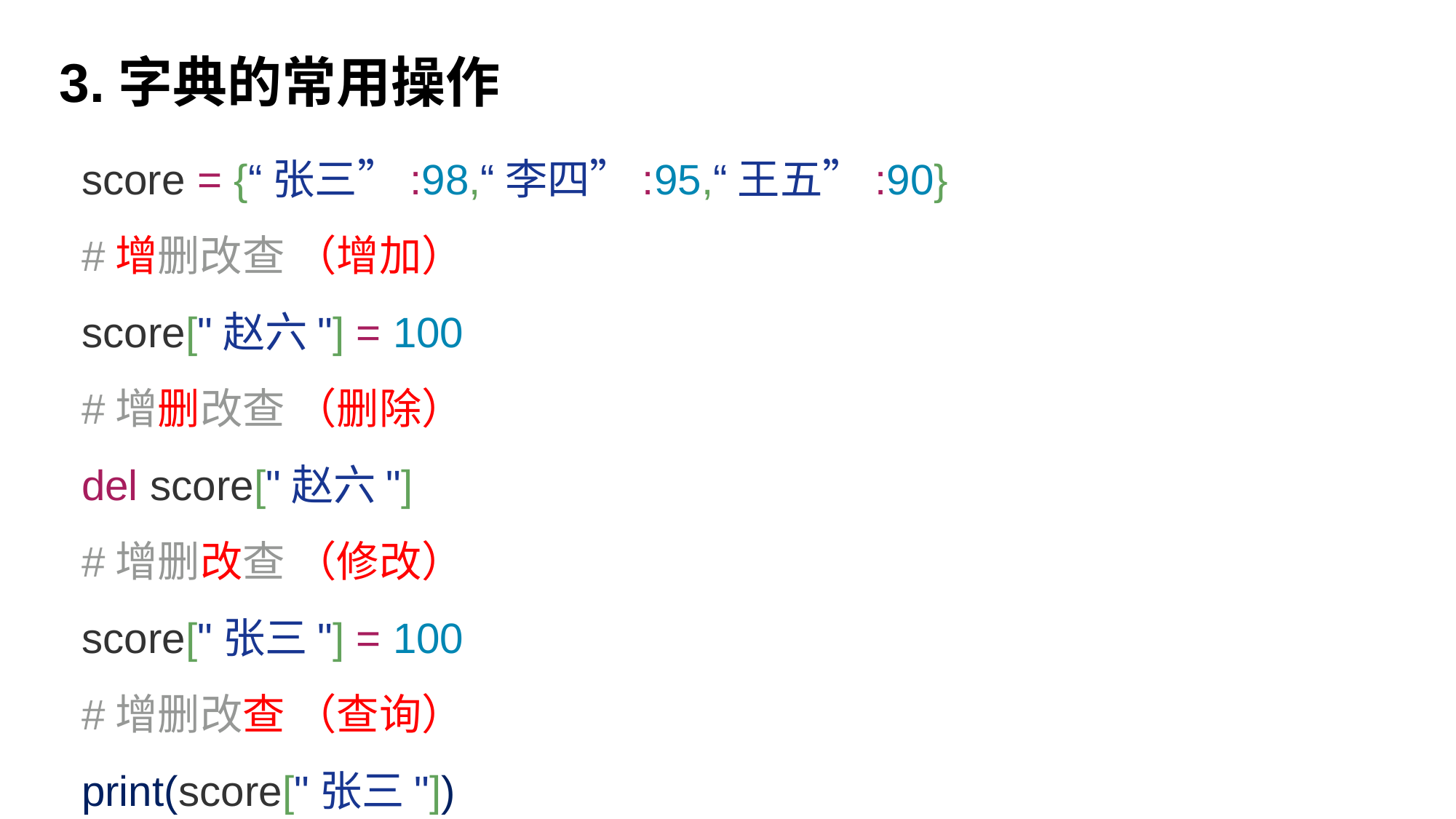

3.字典的常用操作
score = {“张三”:98,“李四”:95,“王五”:90}
#增删改查 （增加）
score["赵六"] = 100
#增删改查 （删除）
del score["赵六"]
#增删改查 （修改）
score["张三"] = 100
#增删改查 （查询）
print(score["张三"])